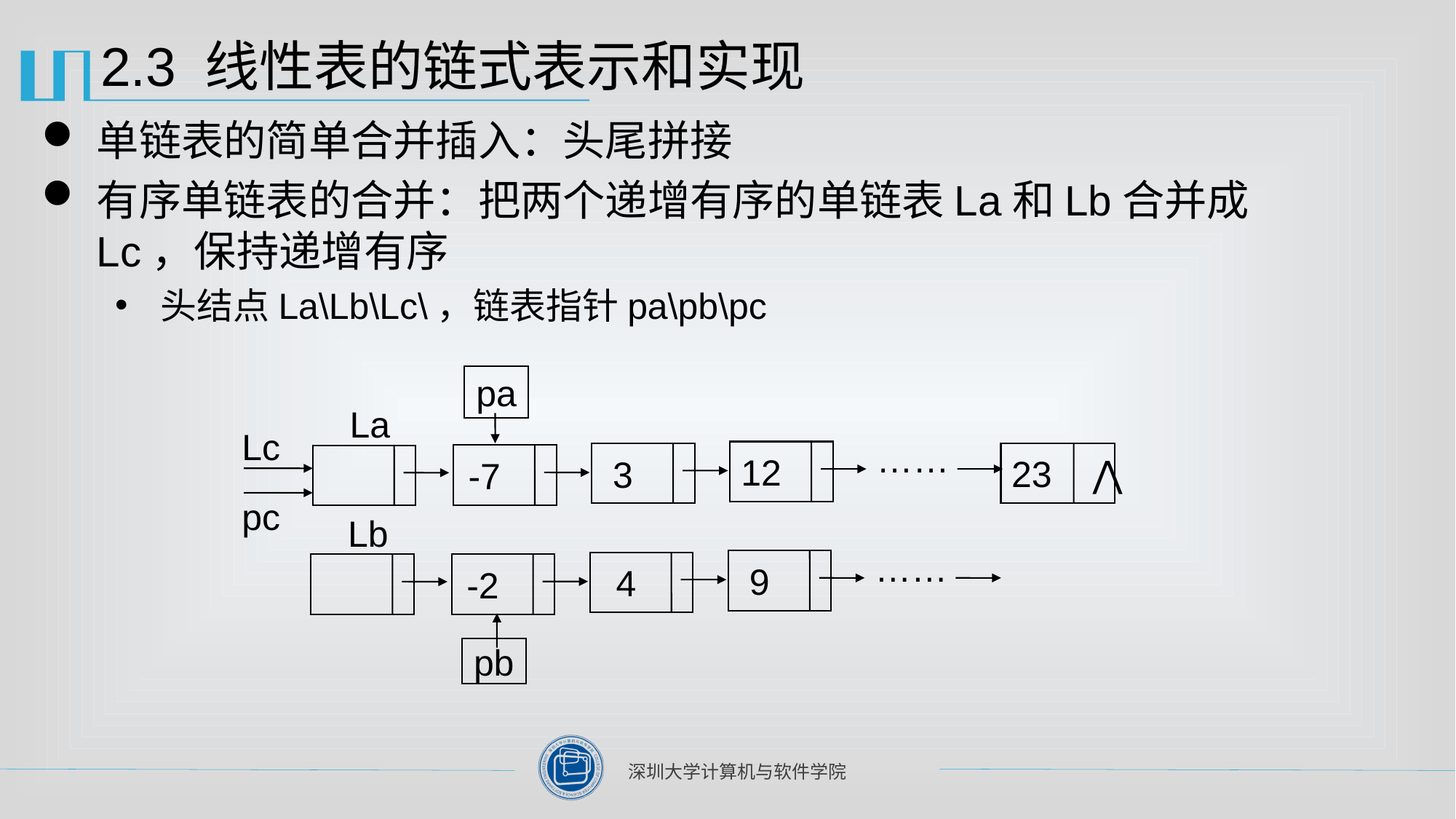

# 2.3 线性表的链式表示和实现
单链表的简单合并插入：头尾拼接
有序单链表的合并：把两个递增有序的单链表La和Lb合并成Lc，保持递增有序
头结点La\Lb\Lc\，链表指针pa\pb\pc
pa

La

Lc

……

12

23    ⋀

3

-7

pc

Lb

……

9

4

-2

pb
46